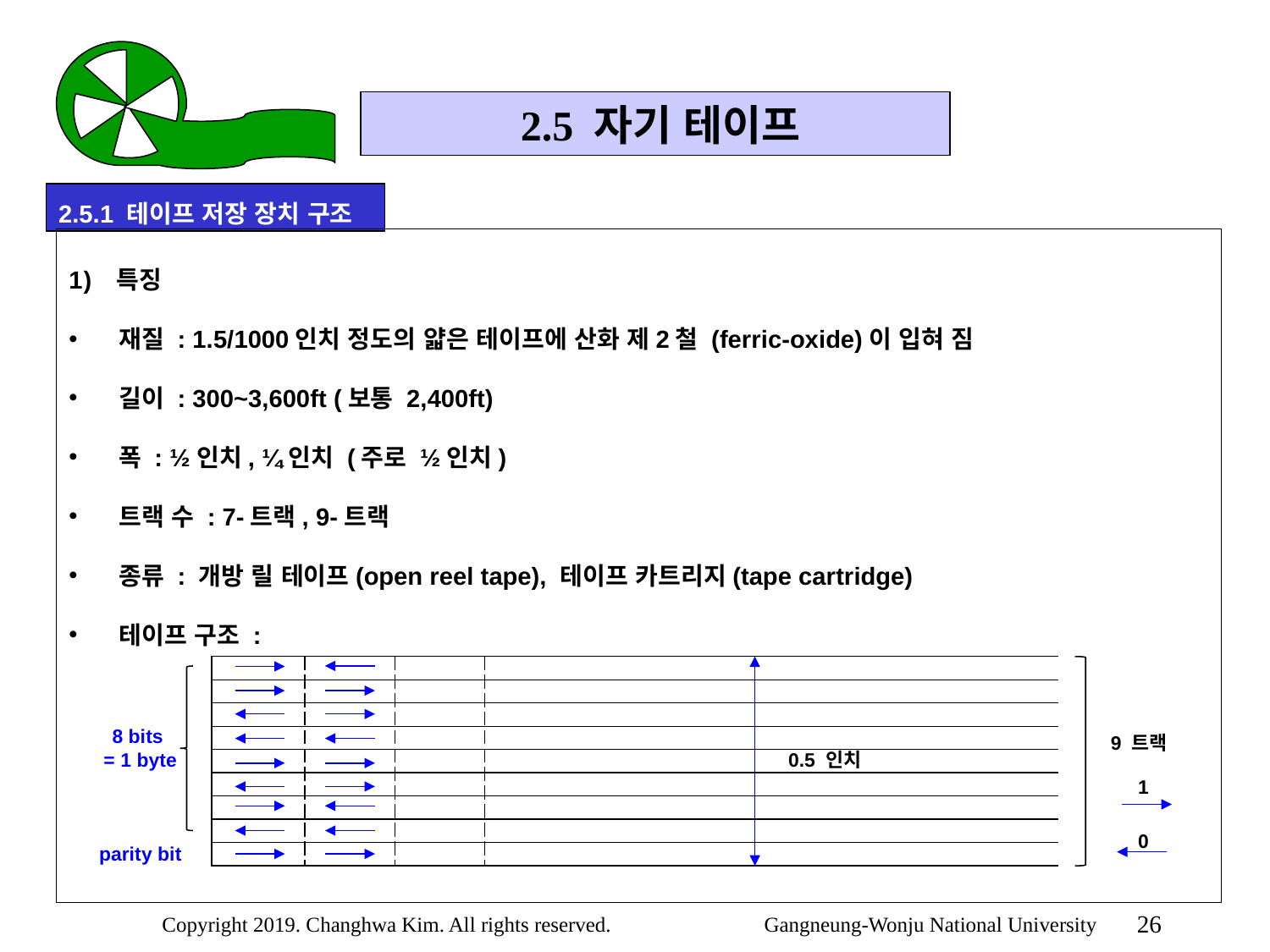

2.5 자기 테이프
2.5.1 테이프 저장 장치 구조

특징

재질 : 1.5/1000인치 정도의 얇은 테이프에 산화 제2철 (ferric-oxide)이 입혀 짐

길이 : 300~3,600ft (보통 2,400ft)

폭 : ½인치, ¼인치 (주로 ½인치)

트랙 수 : 7-트랙, 9-트랙

종류 : 개방 릴 테이프(open reel tape), 테이프 카트리지(tape cartridge)

테이프 구조 :

|  |  |  |  |
| --- | --- | --- | --- |
|  |  |  |  |
|  |  |  |  |
|  |  |  |  |
|  |  |  |  |
|  |  |  |  |
|  |  |  |  |
|  |  |  |  |
|  |  |  |  |

8 bits
 = 1 byte
9 트랙
0.5 인치
1
0
parity bit
26
Copyright 2019. Changhwa Kim. All rights reserved.                             Gangneung-Wonju National University